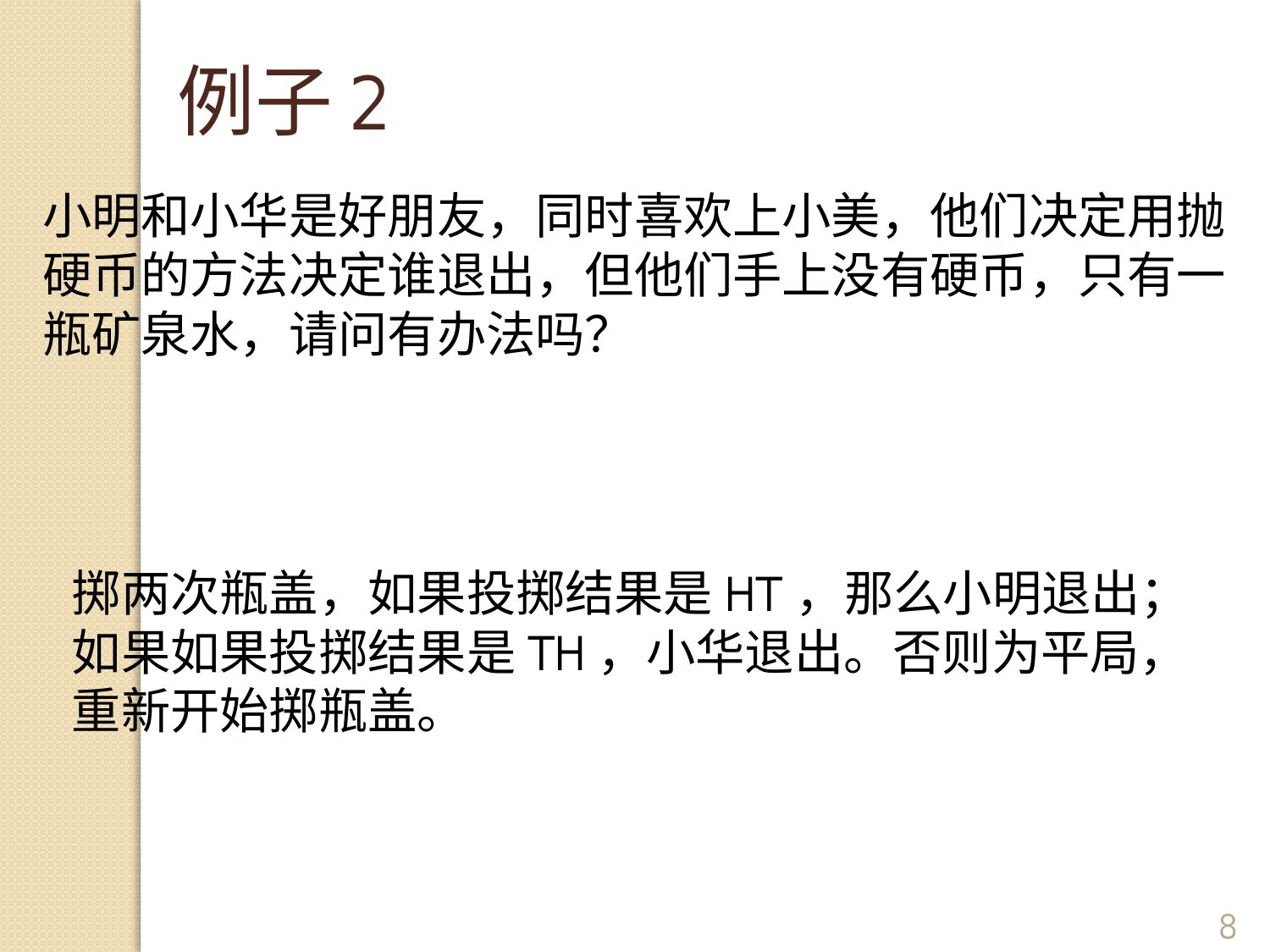

例子2
小明和小华是好朋友，同时喜欢上小美，他们决定用抛硬币的方法决定谁退出，但他们手上没有硬币，只有一瓶矿泉水，请问有办法吗？
掷两次瓶盖，如果投掷结果是HT，那么小明退出；如果如果投掷结果是TH，小华退出。否则为平局，重新开始掷瓶盖。
8